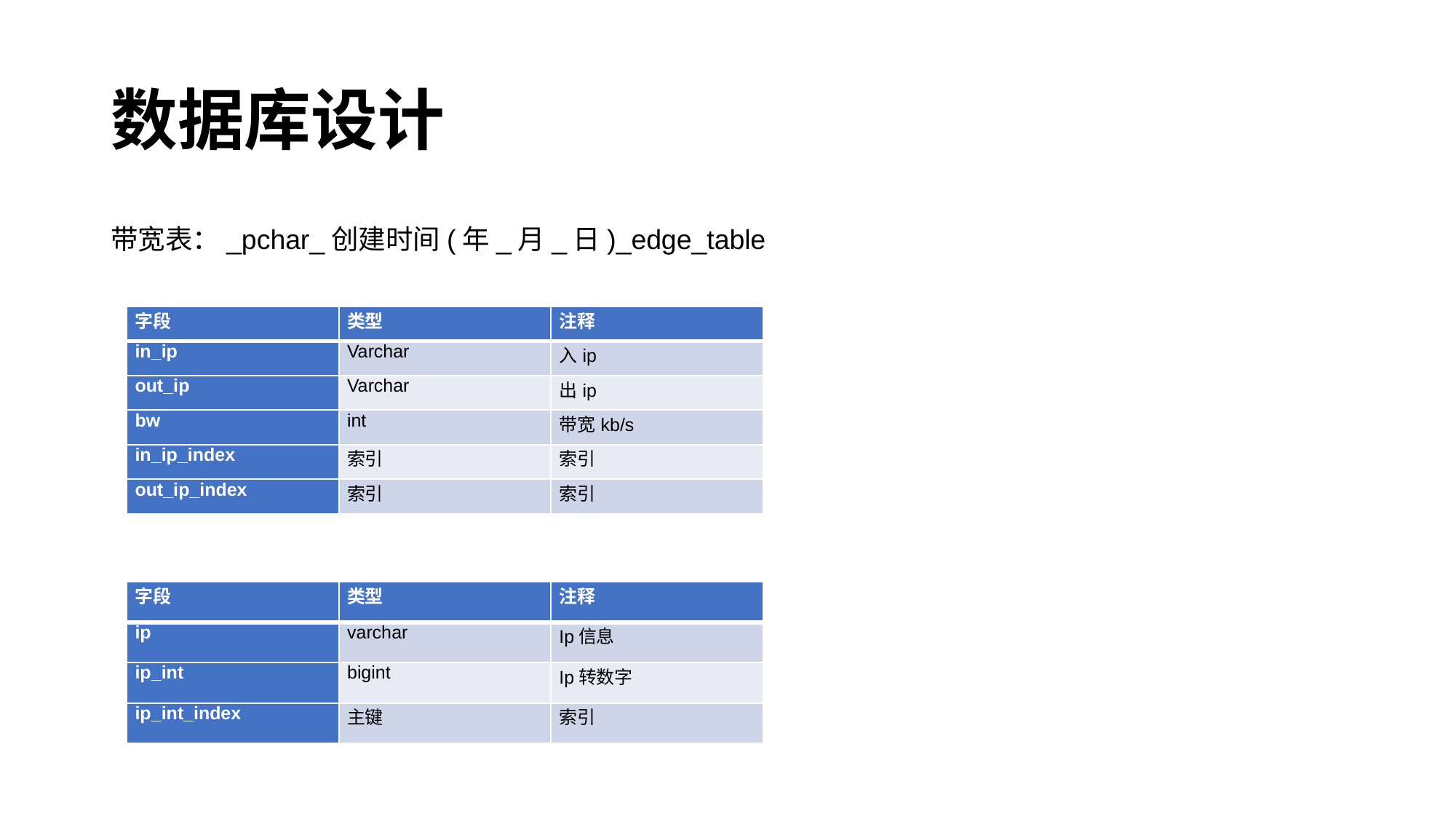

# 数据库设计
带宽表：_pchar_创建时间(年_月_日)_edge_table
| 字段 | 类型 | 注释 |
| --- | --- | --- |
| in\_ip | Varchar | 入ip |
| out\_ip | Varchar | 出ip |
| bw | int | 带宽kb/s |
| in\_ip\_index | 索引 | 索引 |
| out\_ip\_index | 索引 | 索引 |
| 字段 | 类型 | 注释 |
| --- | --- | --- |
| ip | varchar | Ip信息 |
| ip\_int | bigint | Ip转数字 |
| ip\_int\_index | 主键 | 索引 |